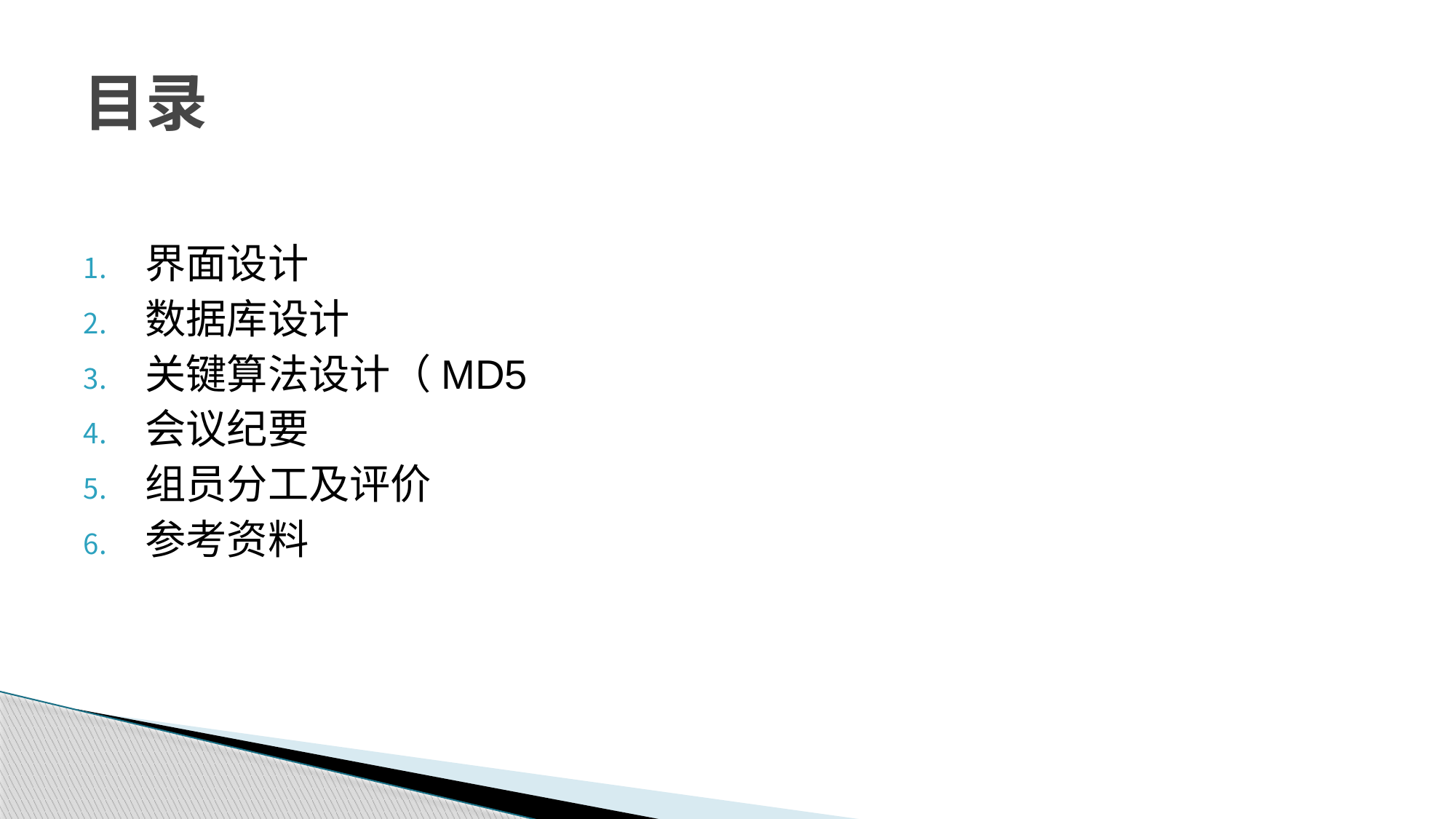

# 目录

界面设计
数据库设计
关键算法设计（MD5
会议纪要
组员分工及评价
参考资料